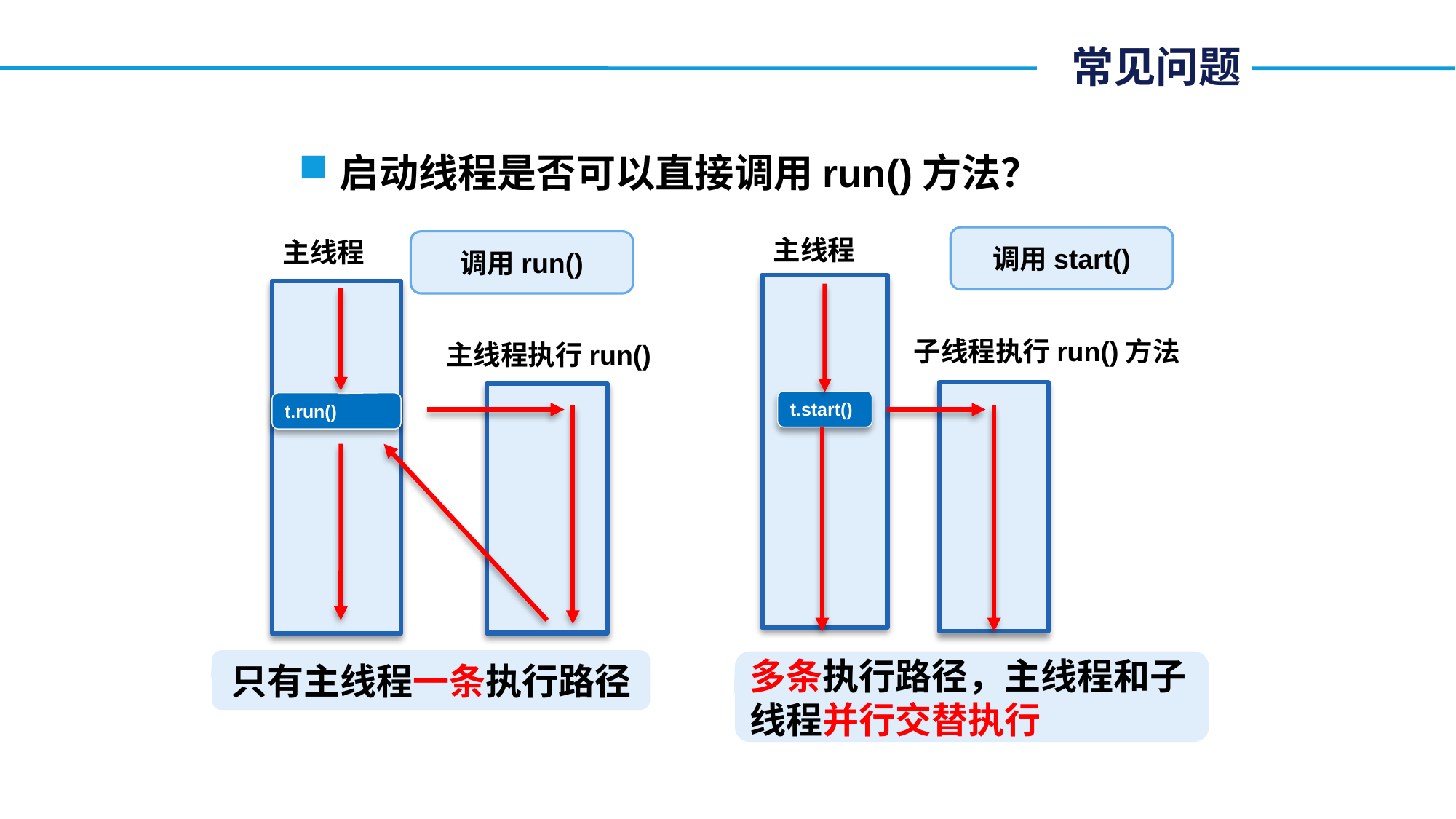

# 常见问题
启动线程是否可以直接调用run()方法？
主线程
调用start()

子线程执行run()方法

t.start()
主线程
调用run()

主线程执行run()

t.run()
只有主线程一条执行路径
多条执行路径，主线程和子线程并行交替执行